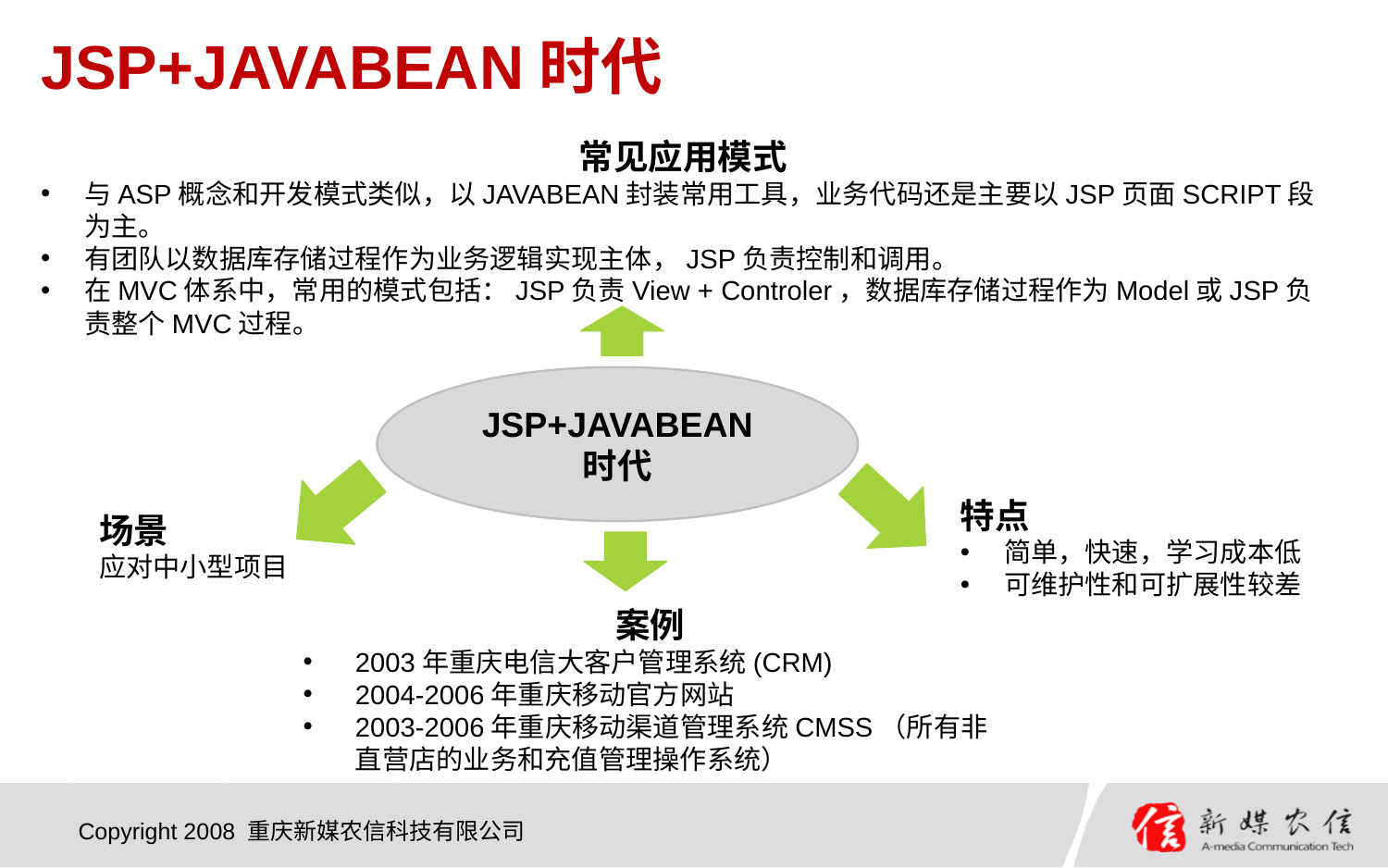

# JSP+JAVABEAN时代
常见应用模式
与ASP概念和开发模式类似，以JAVABEAN封装常用工具，业务代码还是主要以JSP页面SCRIPT段为主。
有团队以数据库存储过程作为业务逻辑实现主体，JSP负责控制和调用。
在MVC体系中，常用的模式包括：JSP负责View + Controler，数据库存储过程作为Model或JSP负责整个MVC过程。

JSP+JAVABEAN
时代

特点
简单，快速，学习成本低
可维护性和可扩展性较差
场景
应对中小型项目

案例
2003年重庆电信大客户管理系统(CRM)
2004-2006年重庆移动官方网站
2003-2006年重庆移动渠道管理系统CMSS（所有非直营店的业务和充值管理操作系统）